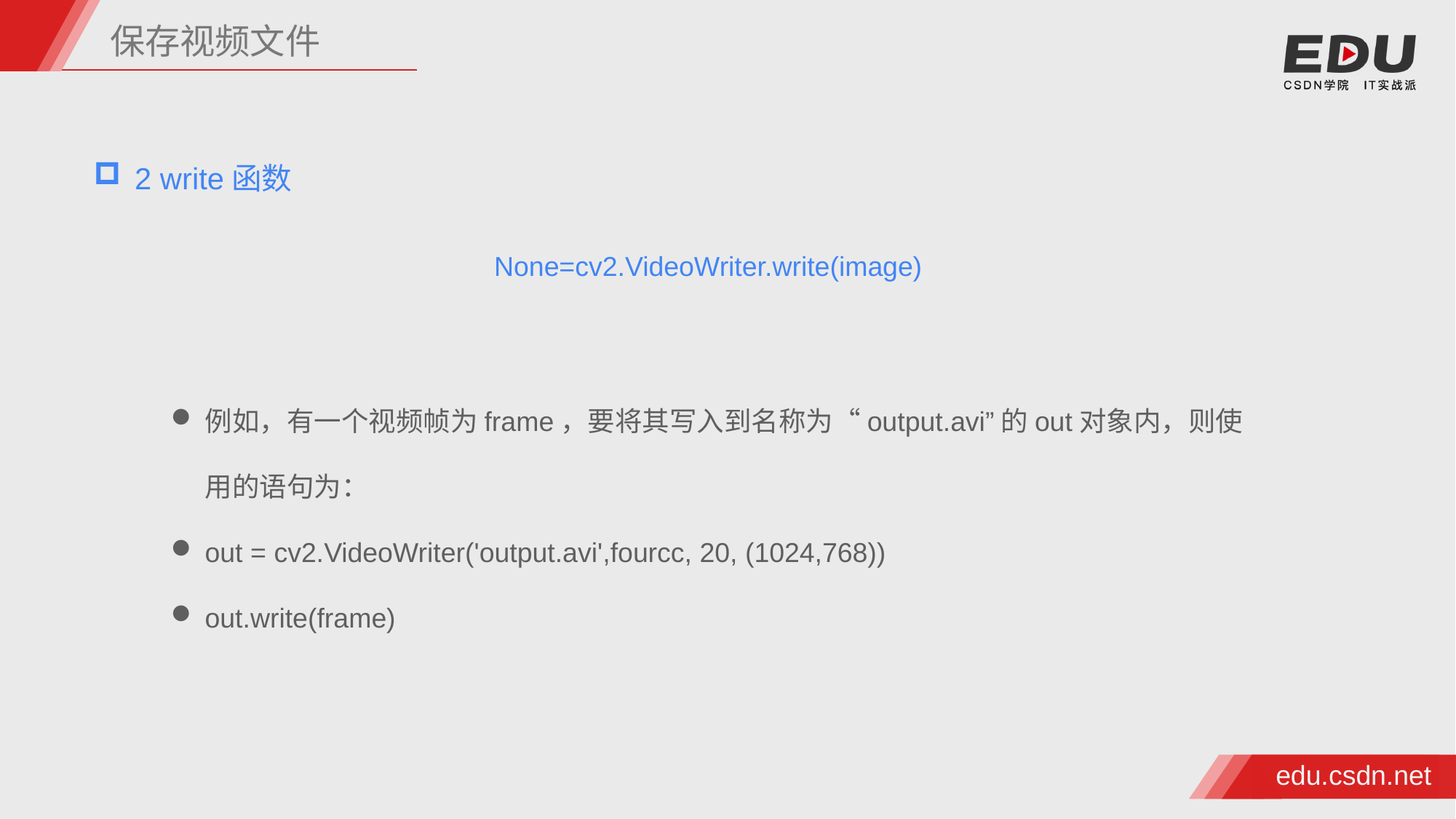

保存视频文件
2 write函数
None=cv2.VideoWriter.write(image)
例如，有一个视频帧为frame，要将其写入到名称为“output.avi”的out对象内，则使用的语句为：
out = cv2.VideoWriter('output.avi',fourcc, 20, (1024,768))
out.write(frame)